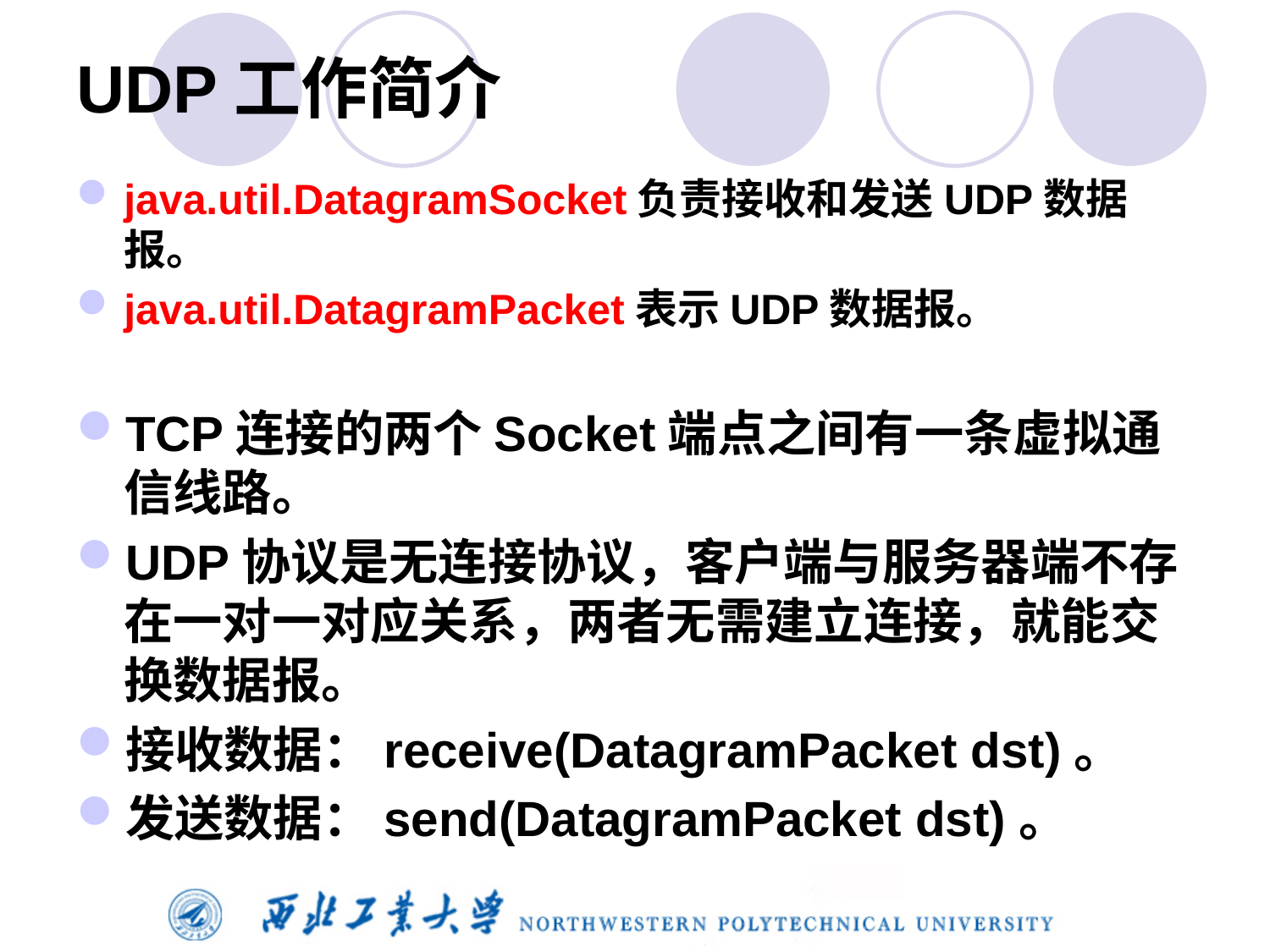

# UDP工作简介
java.util.DatagramSocket负责接收和发送UDP数据报。
java.util.DatagramPacket表示UDP数据报。

TCP连接的两个Socket端点之间有一条虚拟通信线路。
UDP协议是无连接协议，客户端与服务器端不存在一对一对应关系，两者无需建立连接，就能交换数据报。
接收数据：receive(DatagramPacket dst)。
发送数据：send(DatagramPacket dst)。